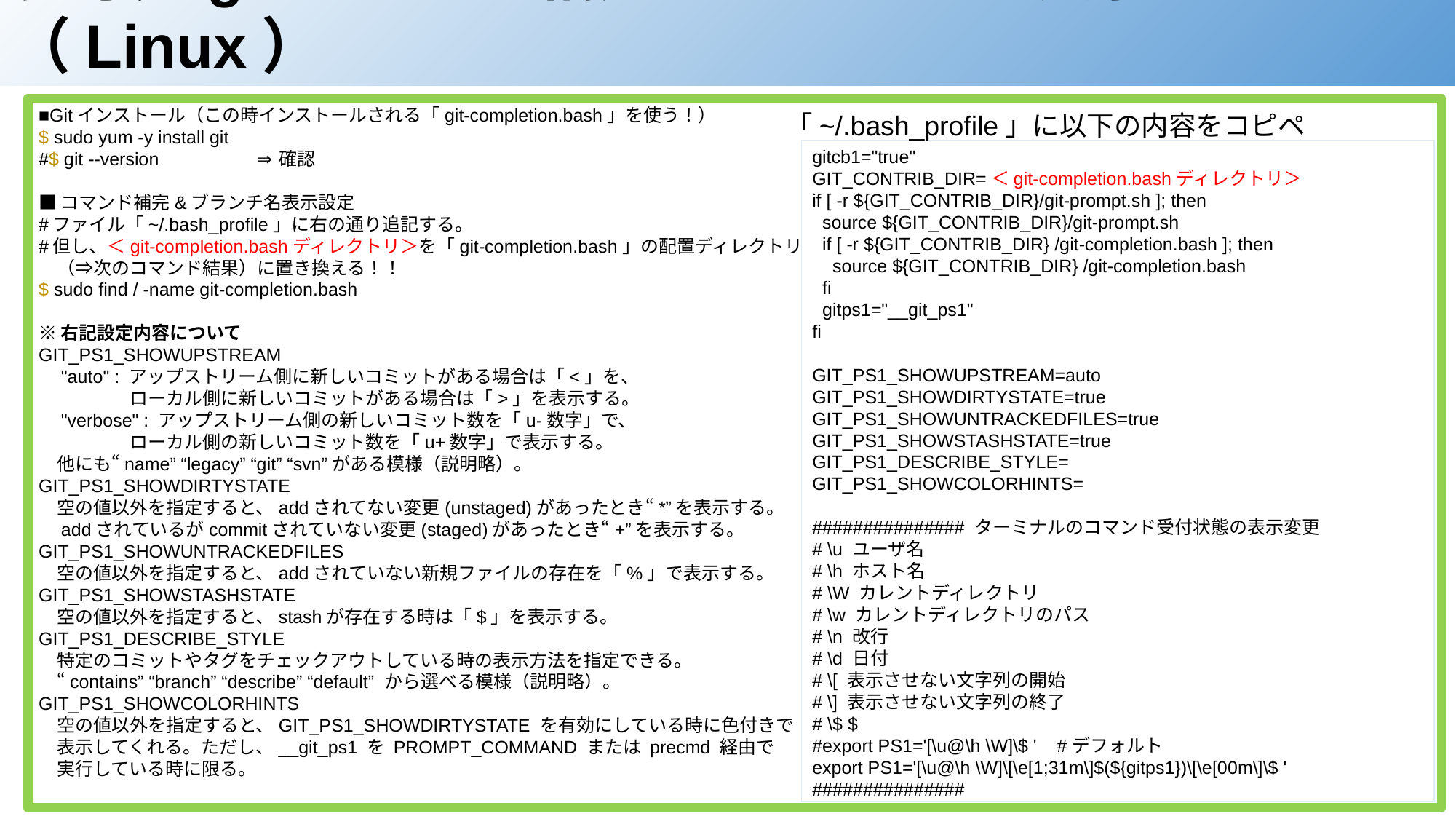

参考）gitコマンド補完&プロンプト表示（Linux）
■Gitインストール（この時インストールされる「git-completion.bash」を使う！）
$ sudo yum -y install git
#$ git --version	⇒確認

■コマンド補完&ブランチ名表示設定
#ファイル「~/.bash_profile」に右の通り追記する。
#但し、＜git-completion.bashディレクトリ＞を「git-completion.bash」の配置ディレクトリ
　（⇒次のコマンド結果）に置き換える！！
$ sudo find / -name git-completion.bash

※右記設定内容について
GIT_PS1_SHOWUPSTREAM
　"auto" : アップストリーム側に新しいコミットがある場合は「<」を、
　　　　　ローカル側に新しいコミットがある場合は「>」を表示する。
　"verbose" : アップストリーム側の新しいコミット数を「u-数字」で、
　　　　　ローカル側の新しいコミット数を「u+数字」で表示する。
　他にも“name” “legacy” “git” “svn”がある模様（説明略）。
GIT_PS1_SHOWDIRTYSTATE
　空の値以外を指定すると、addされてない変更(unstaged)があったとき“*”を表示する。
　addされているがcommitされていない変更(staged)があったとき“+”を表示する。
GIT_PS1_SHOWUNTRACKEDFILES
　空の値以外を指定すると、addされていない新規ファイルの存在を「%」で表示する。
GIT_PS1_SHOWSTASHSTATE
　空の値以外を指定すると、stashが存在する時は「$」を表示する。
GIT_PS1_DESCRIBE_STYLE
　特定のコミットやタグをチェックアウトしている時の表示方法を指定できる。
　“contains” “branch” “describe” “default” から選べる模様（説明略）。
GIT_PS1_SHOWCOLORHINTS
　空の値以外を指定すると、GIT_PS1_SHOWDIRTYSTATE を有効にしている時に色付きで
　表示してくれる。ただし、__git_ps1 を PROMPT_COMMAND または precmd 経由で
　実行している時に限る。
「~/.bash_profile」に以下の内容をコピペ
gitcb1="true"
GIT_CONTRIB_DIR=＜git-completion.bashディレクトリ＞
if [ -r ${GIT_CONTRIB_DIR}/git-prompt.sh ]; then
  source ${GIT_CONTRIB_DIR}/git-prompt.sh
  if [ -r ${GIT_CONTRIB_DIR} /git-completion.bash ]; then
    source ${GIT_CONTRIB_DIR} /git-completion.bash
  fi
  gitps1="__git_ps1"
fi

GIT_PS1_SHOWUPSTREAM=auto
GIT_PS1_SHOWDIRTYSTATE=true
GIT_PS1_SHOWUNTRACKEDFILES=true
GIT_PS1_SHOWSTASHSTATE=true
GIT_PS1_DESCRIBE_STYLE=
GIT_PS1_SHOWCOLORHINTS=

############### ターミナルのコマンド受付状態の表示変更
# \u ユーザ名
# \h ホスト名
# \W カレントディレクトリ
# \w カレントディレクトリのパス
# \n 改行
# \d 日付
# \[ 表示させない文字列の開始
# \] 表示させない文字列の終了
# \$ $
#export PS1='[\u@\h \W]\$ '    #デフォルト
export PS1='[\u@\h \W]\[\e[1;31m\]$(${gitps1})\[\e[00m\]\$ '
###############